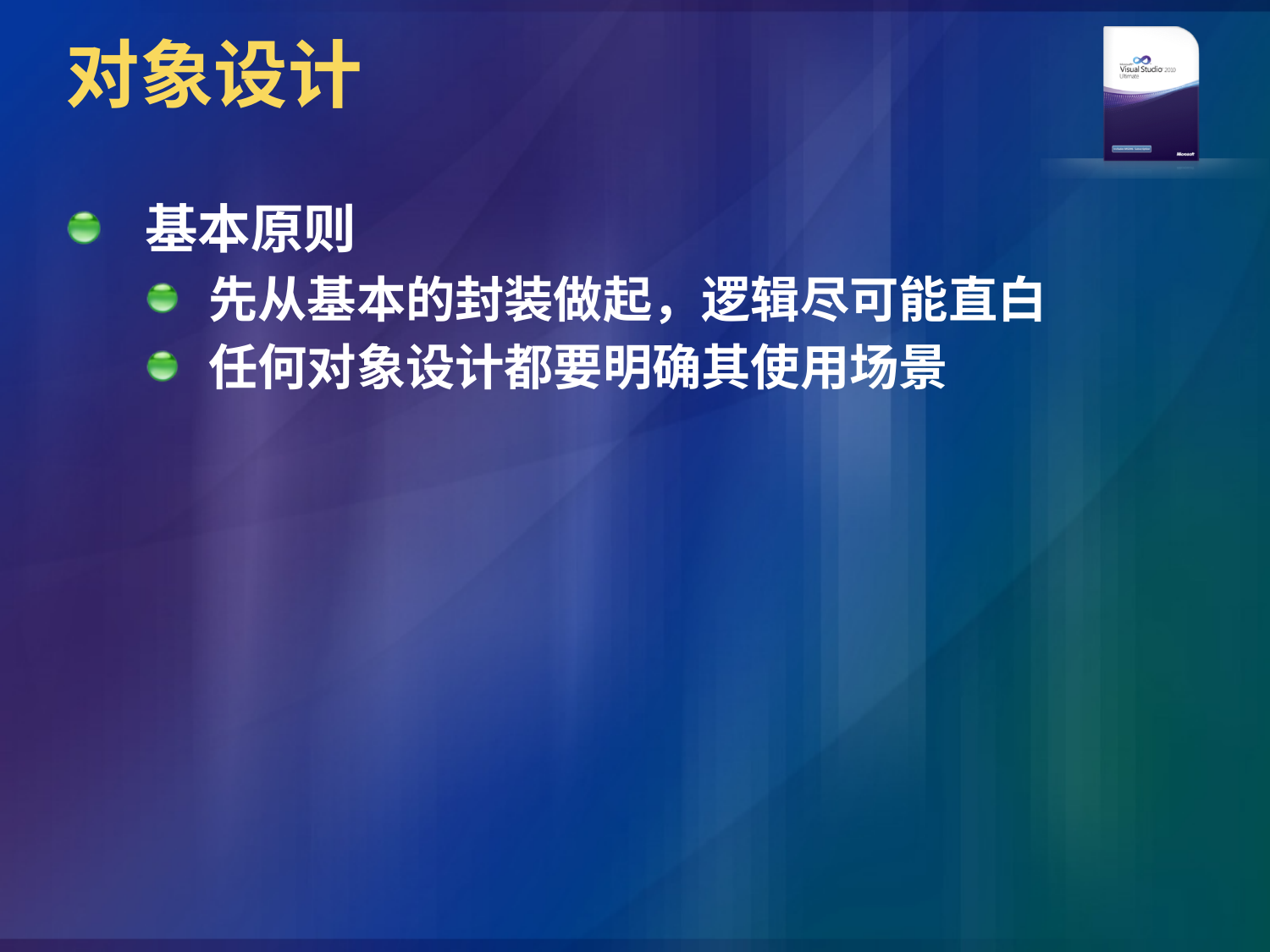

# 对象设计
基本原则
先从基本的封装做起，逻辑尽可能直白
任何对象设计都要明确其使用场景